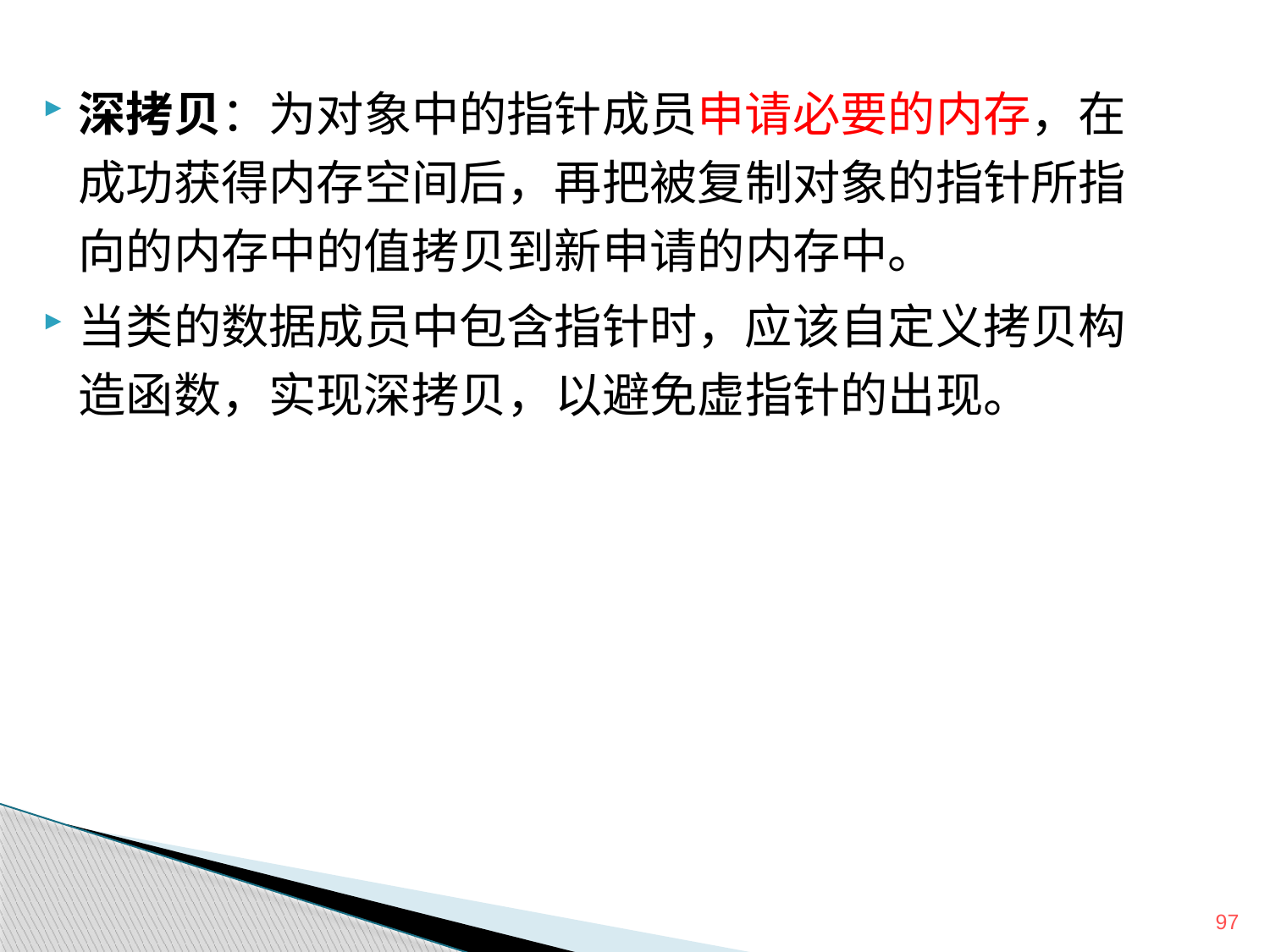

深拷贝：为对象中的指针成员申请必要的内存，在成功获得内存空间后，再把被复制对象的指针所指向的内存中的值拷贝到新申请的内存中。
当类的数据成员中包含指针时，应该自定义拷贝构造函数，实现深拷贝，以避免虚指针的出现。
97